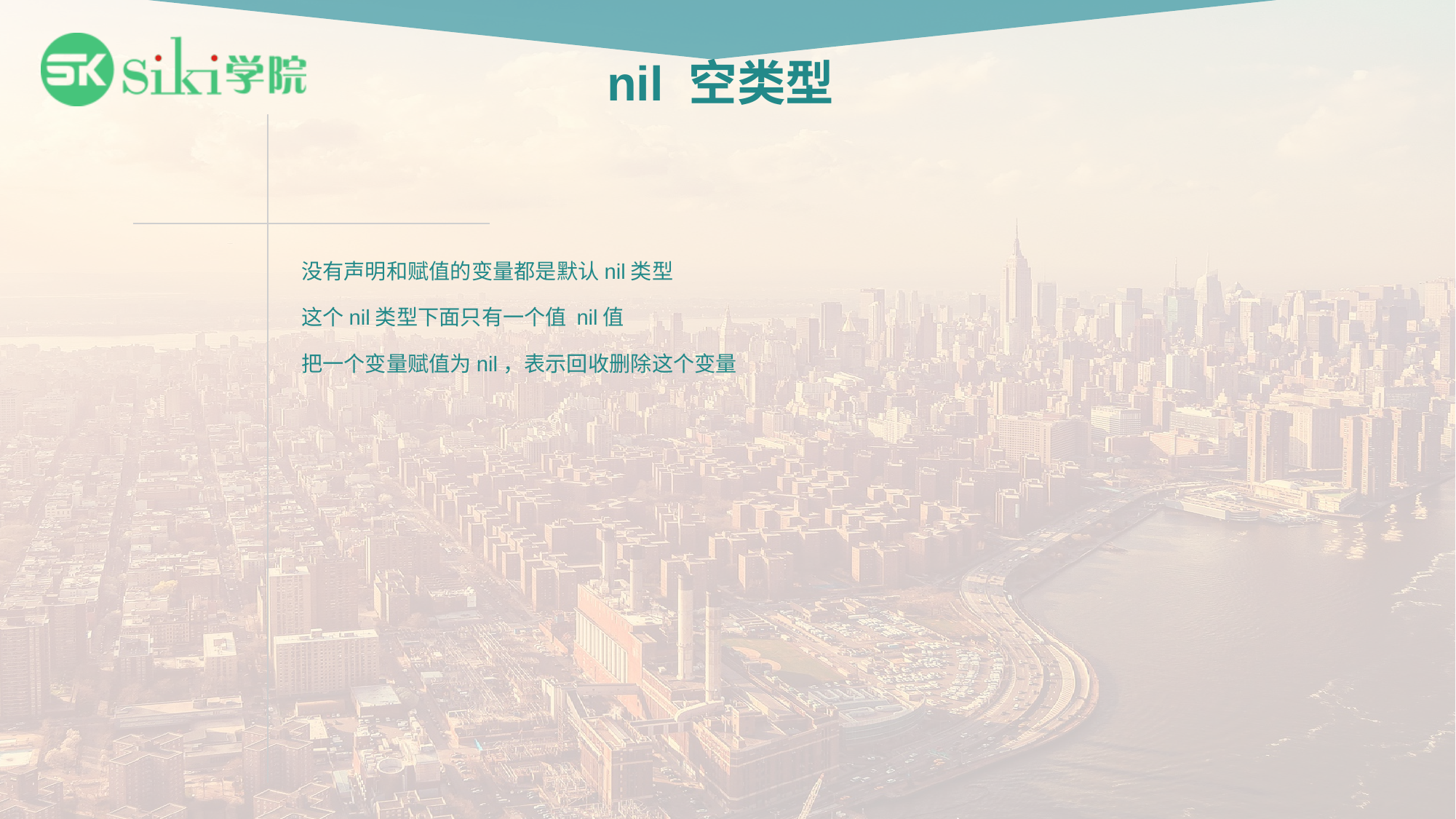

# nil 空类型
没有声明和赋值的变量都是默认nil类型
这个nil类型下面只有一个值 nil值
把一个变量赋值为nil，表示回收删除这个变量